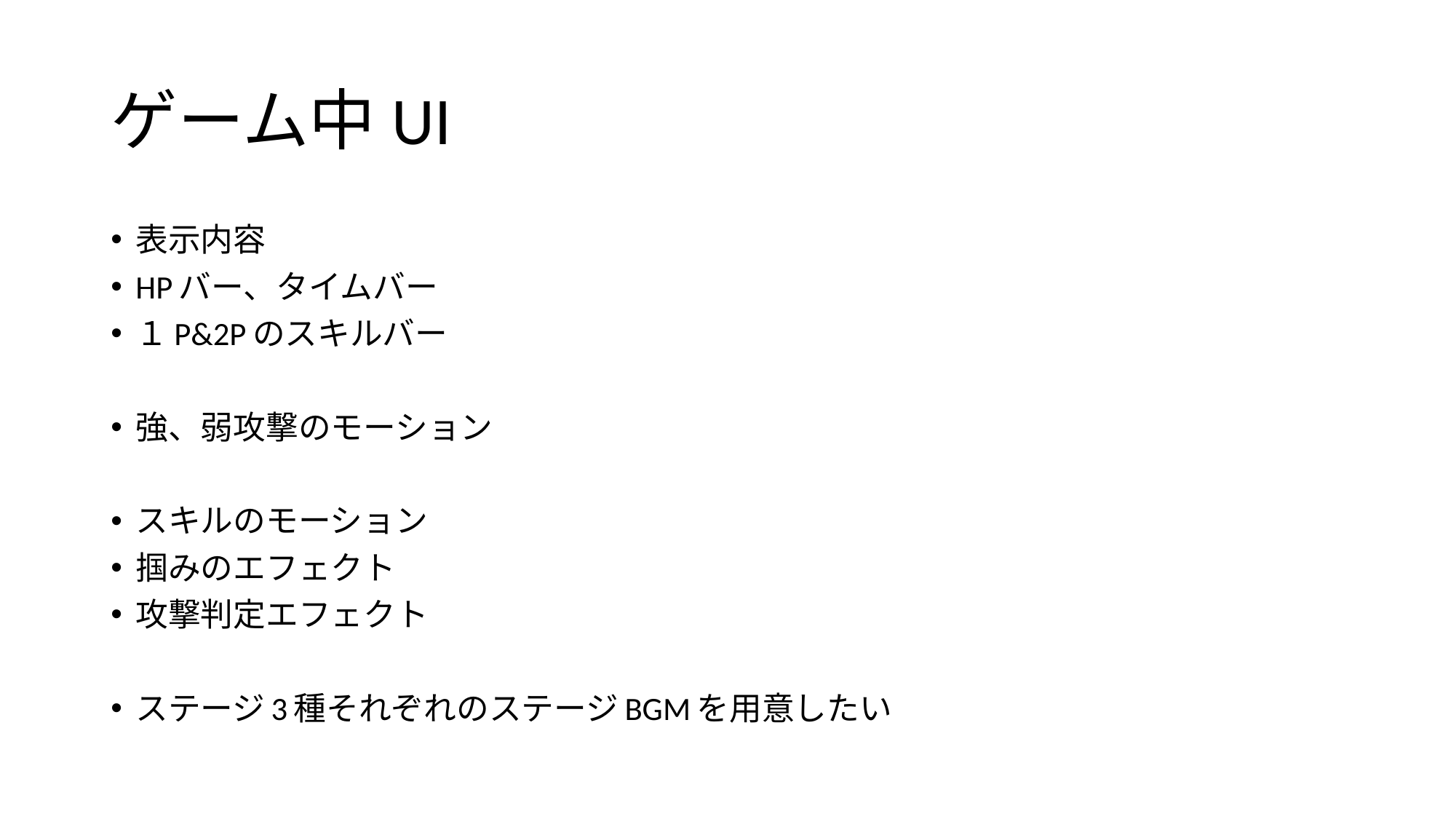

# ゲーム中UI
表示内容
HPバー、タイムバー
１P&2Pのスキルバー

強、弱攻撃のモーション

スキルのモーション
掴みのエフェクト
攻撃判定エフェクト

ステージ3種それぞれのステージBGMを用意したい